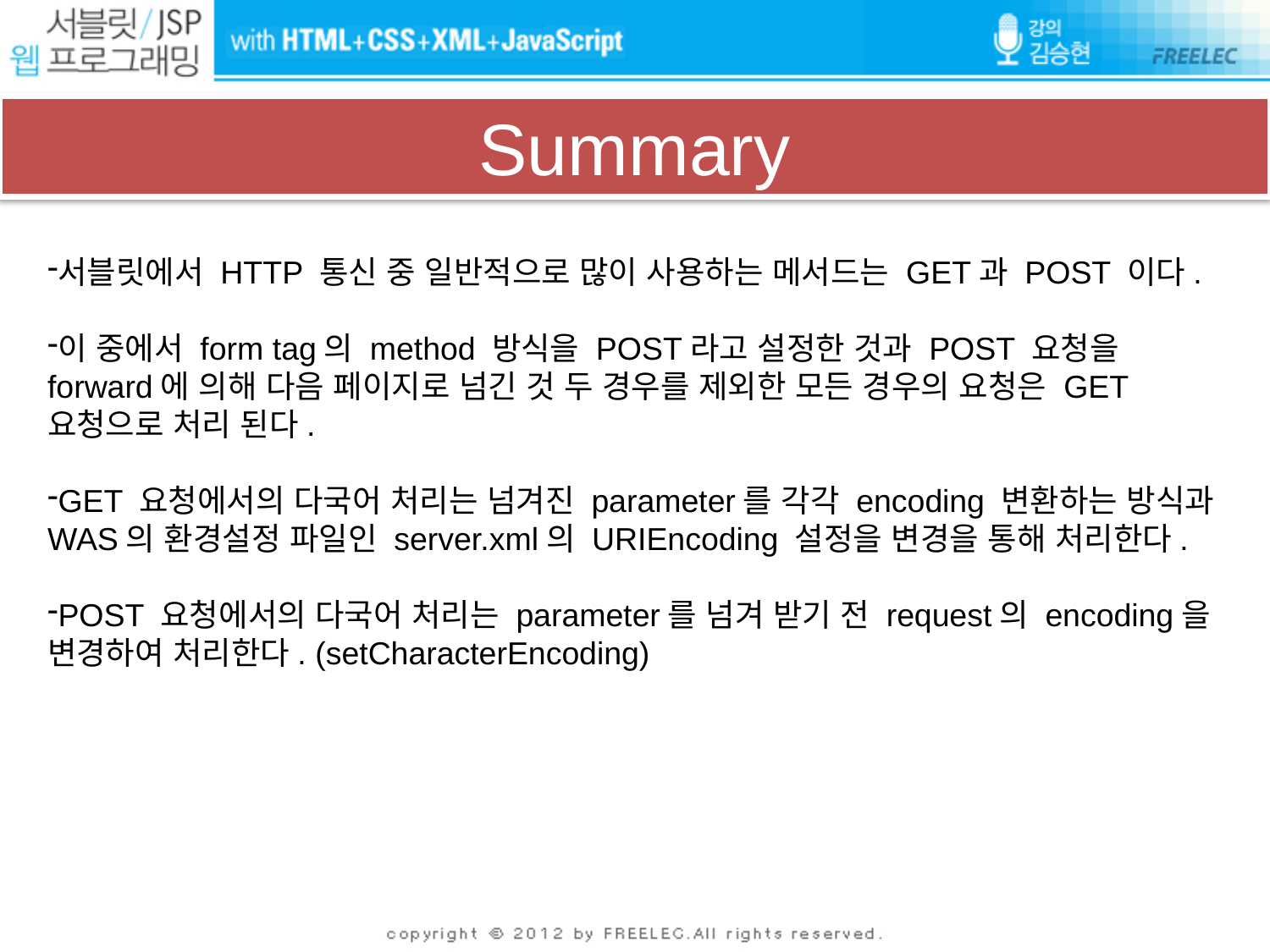

# Summary
서블릿에서 HTTP 통신 중 일반적으로 많이 사용하는 메서드는 GET과 POST 이다.

이 중에서 form tag의 method 방식을 POST라고 설정한 것과 POST 요청을 forward에 의해 다음 페이지로 넘긴 것 두 경우를 제외한 모든 경우의 요청은 GET 요청으로 처리 된다.

GET 요청에서의 다국어 처리는 넘겨진 parameter를 각각 encoding 변환하는 방식과 WAS의 환경설정 파일인 server.xml의 URIEncoding 설정을 변경을 통해 처리한다.

POST 요청에서의 다국어 처리는 parameter를 넘겨 받기 전 request의 encoding을 변경하여 처리한다. (setCharacterEncoding)